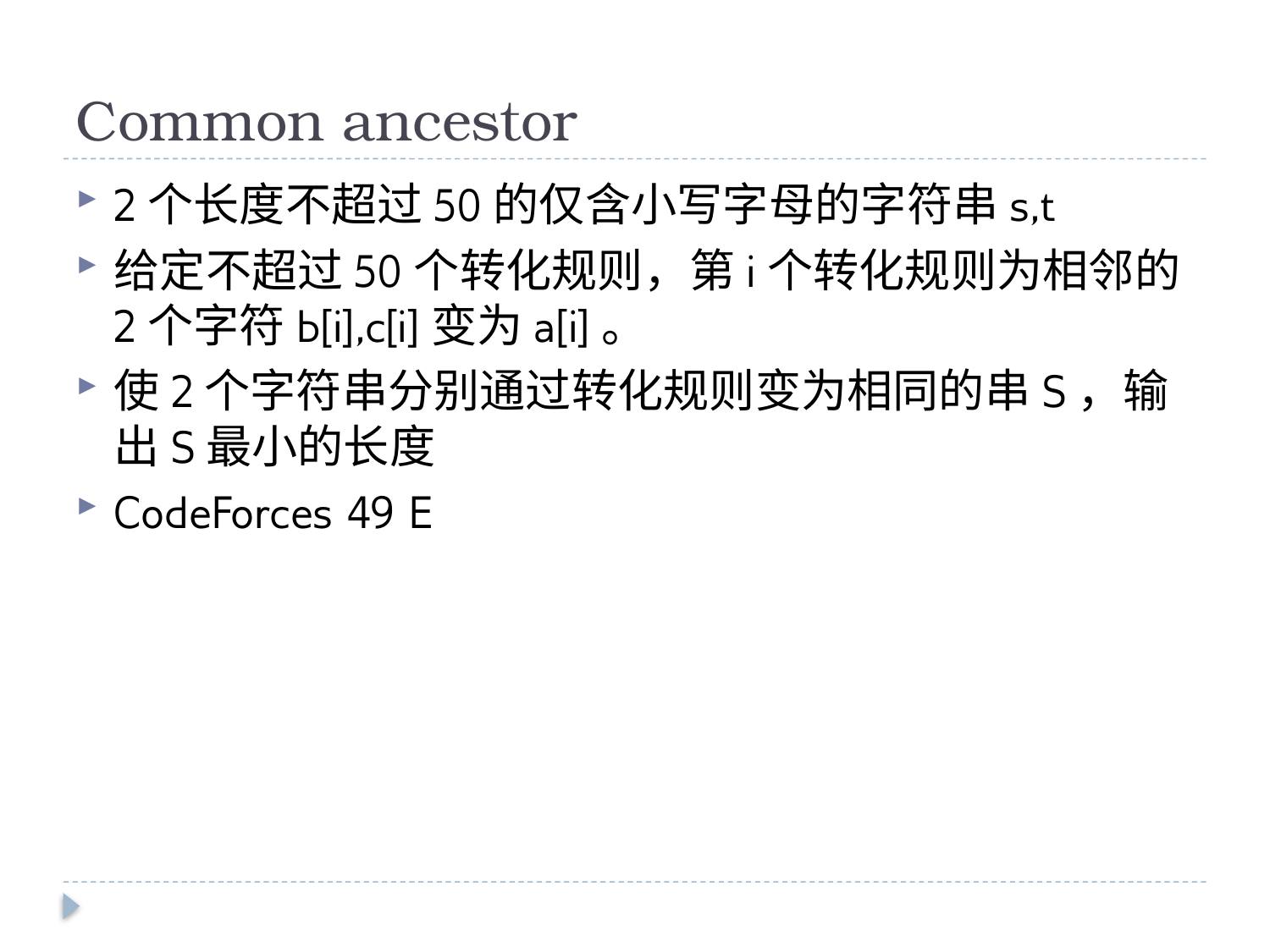

# Common ancestor
2个长度不超过50的仅含小写字母的字符串s,t
给定不超过50个转化规则，第i个转化规则为相邻的2个字符b[i],c[i]变为a[i]。
使2个字符串分别通过转化规则变为相同的串S，输出S最小的长度
CodeForces 49 E